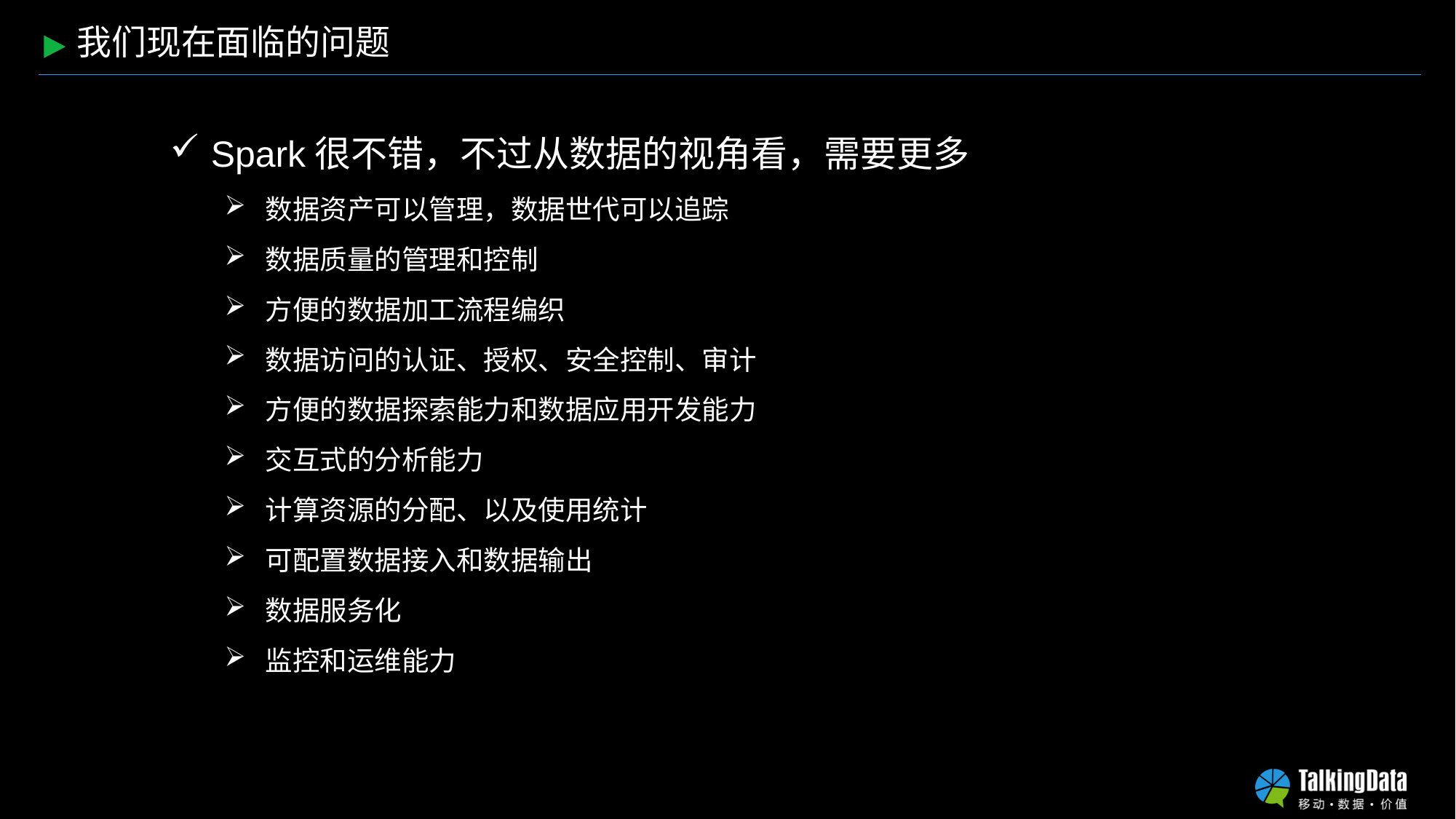

我们现在面临的问题
Spark很不错，不过从数据的视角看，需要更多
数据资产可以管理，数据世代可以追踪
数据质量的管理和控制
方便的数据加工流程编织
数据访问的认证、授权、安全控制、审计
方便的数据探索能力和数据应用开发能力
交互式的分析能力
计算资源的分配、以及使用统计
可配置数据接入和数据输出
数据服务化
监控和运维能力